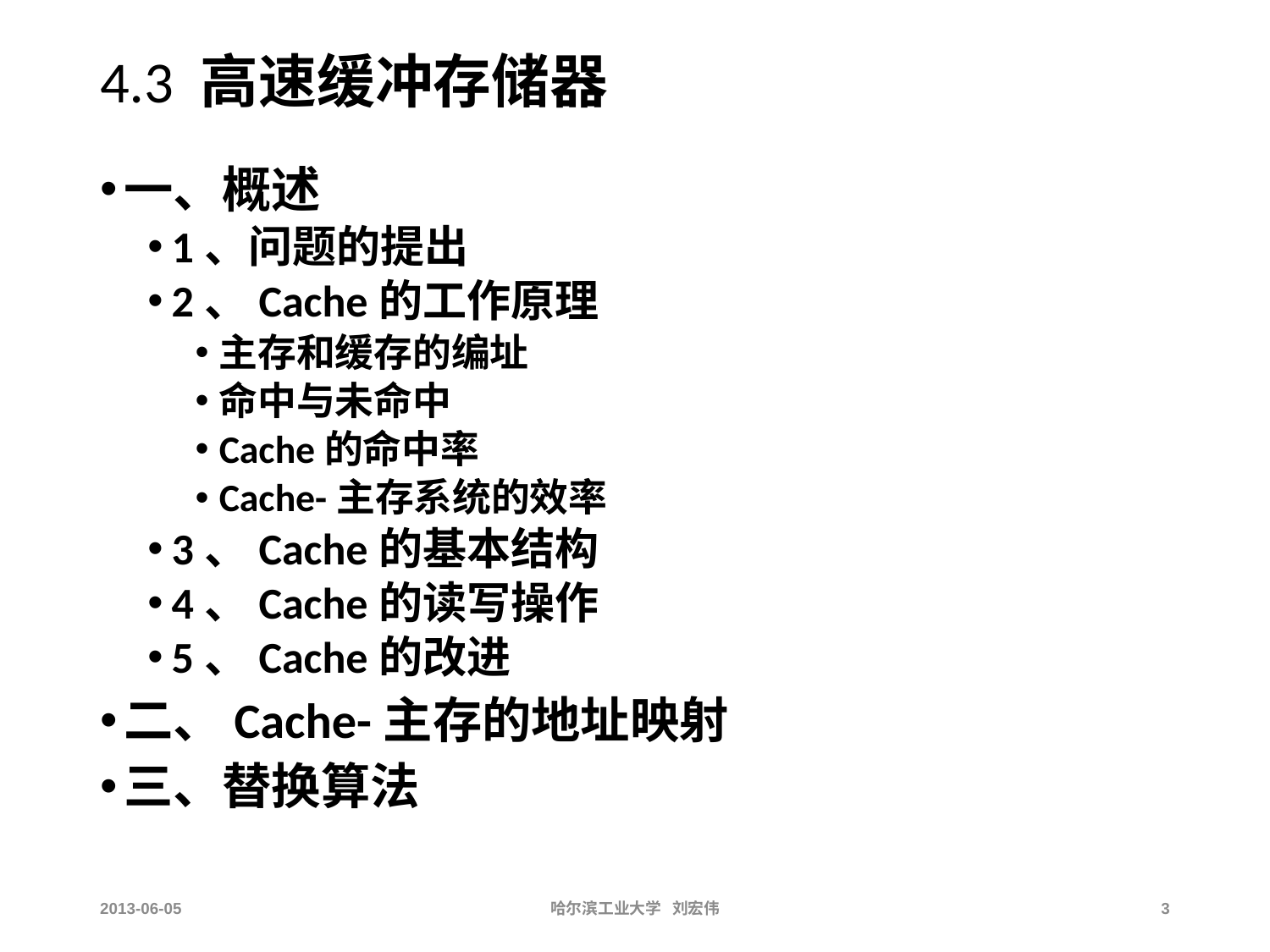

# 4.3 高速缓冲存储器
一、概述
1、问题的提出
2、Cache的工作原理
主存和缓存的编址
命中与未命中
Cache的命中率
Cache-主存系统的效率
3、Cache的基本结构
4、Cache的读写操作
5、Cache的改进
二、Cache-主存的地址映射
三、替换算法

2013-06-05
哈尔滨工业大学   刘宏伟
3